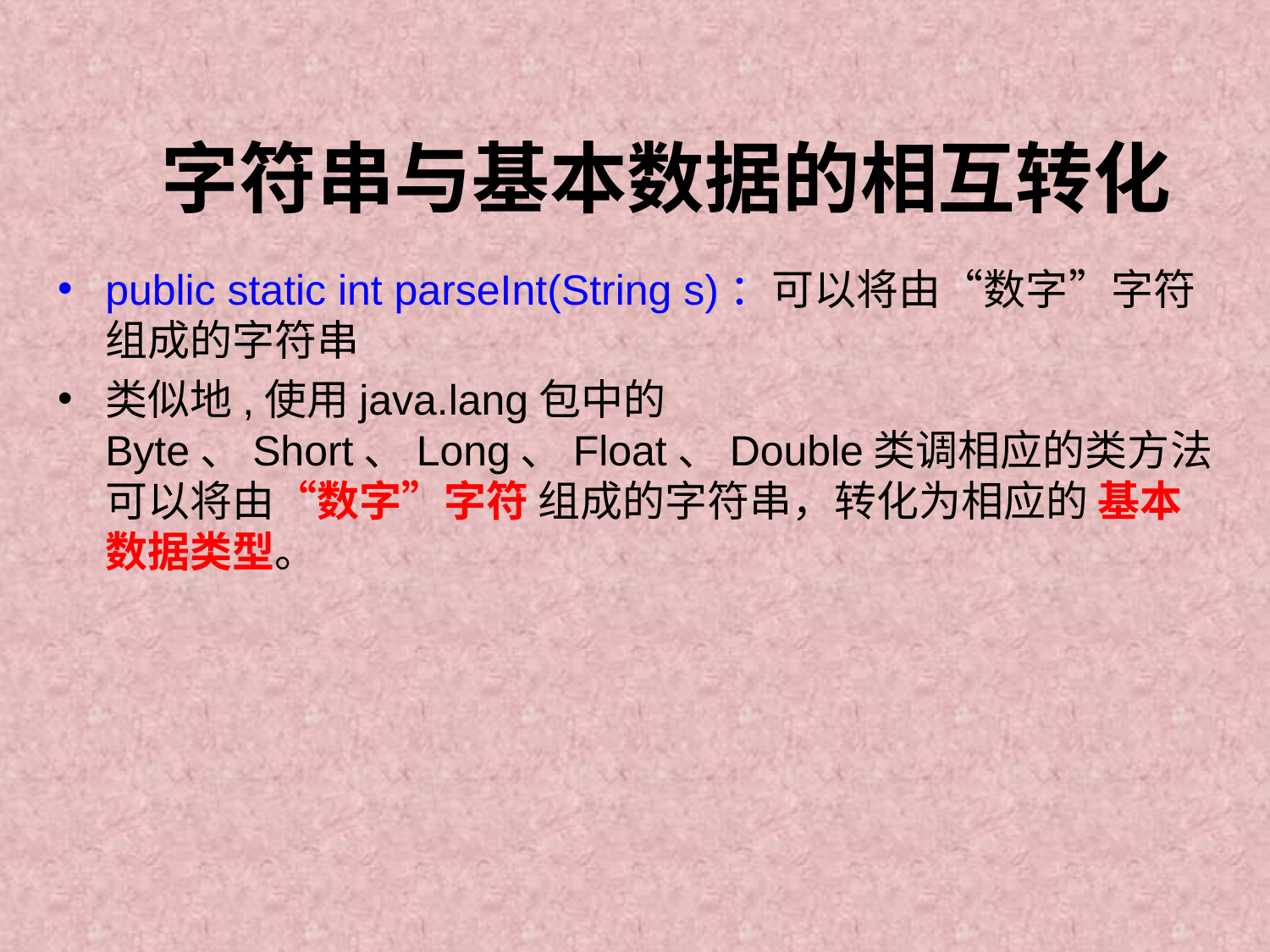

# 字符串与基本数据的相互转化
public static int parseInt(String s)：可以将由“数字”字符组成的字符串
类似地,使用java.lang包中的 Byte、Short、Long、Float、Double类调相应的类方法可以将由“数字”字符 组成的字符串，转化为相应的 基本数据类型。